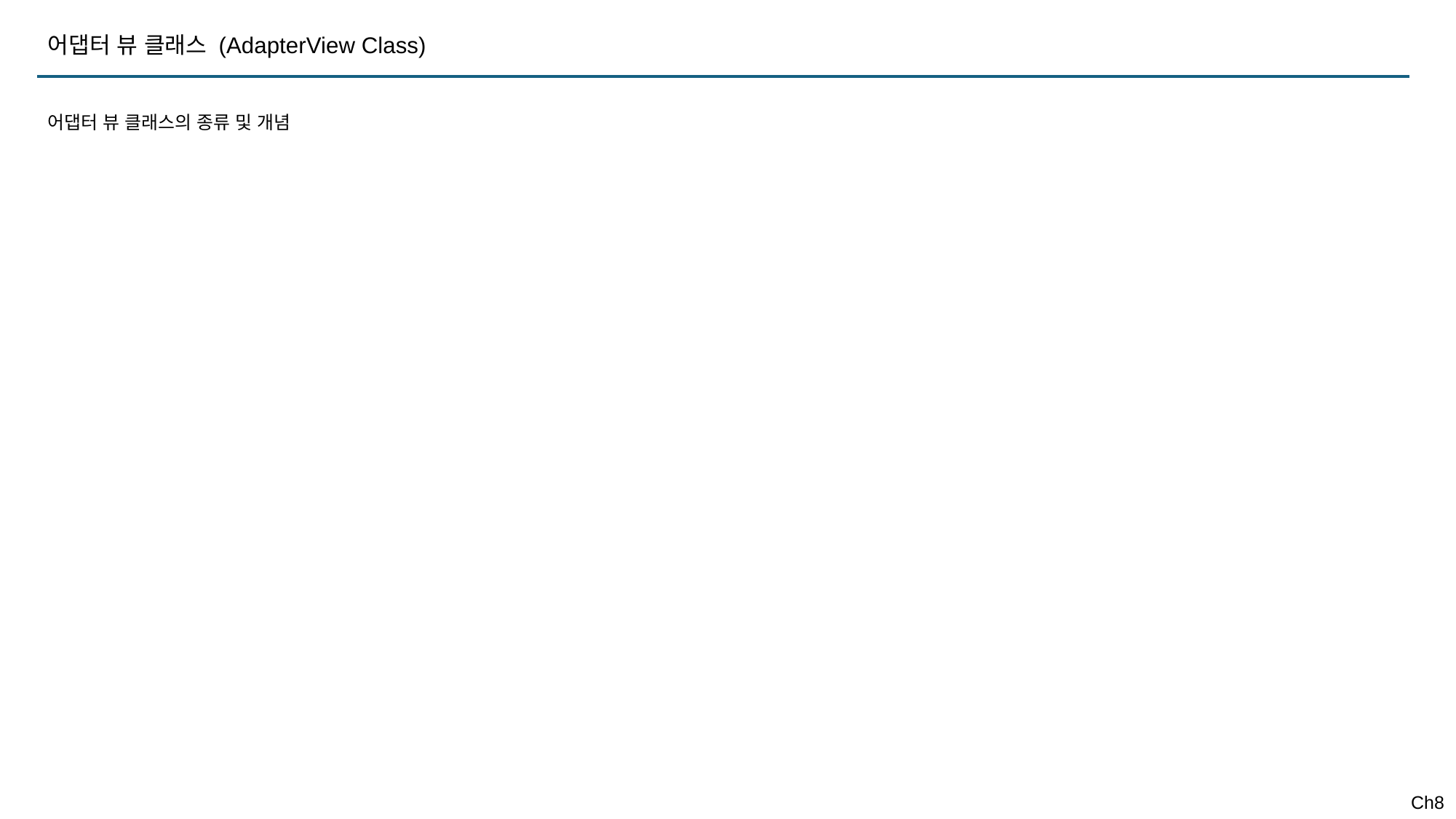

어댑터 뷰 클래스 (AdapterView Class)
어댑터 뷰 클래스의 종류 및 개념
Ch8